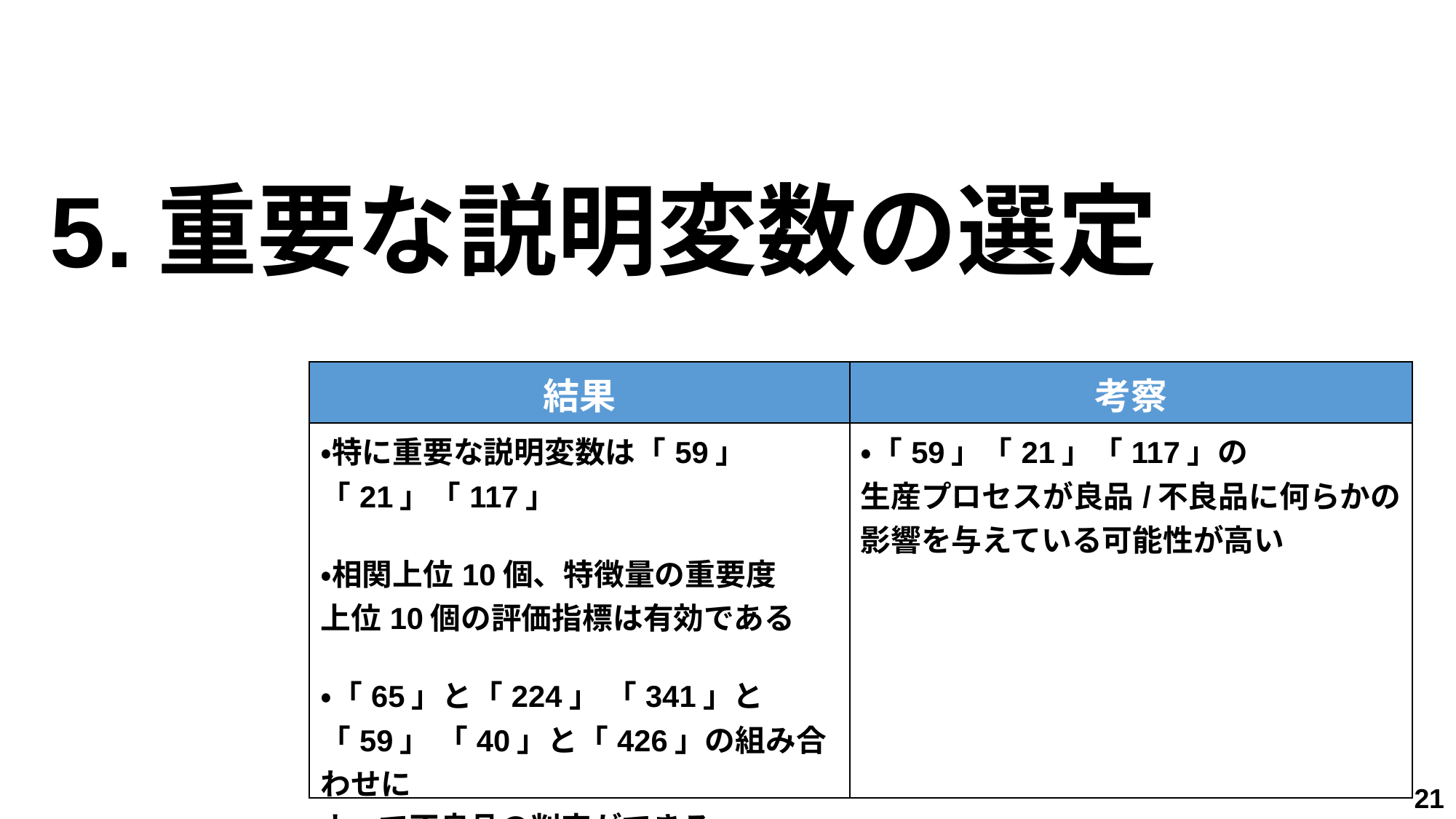

5.重要な説明変数の選定
| 結果 | 考察 |
| --- | --- |
| ・特に重要な説明変数は「59」「21」「117」 ・相関上位10個、特徴量の重要度 上位10個の評価指標は有効である ・「65」と「224」 「341」と「59」 「40」と「426」の組み合わせに よって不良品の判定ができる | ・「59」「21」「117」の 生産プロセスが良品/不良品に何らかの影響を与えている可能性が高い |
21